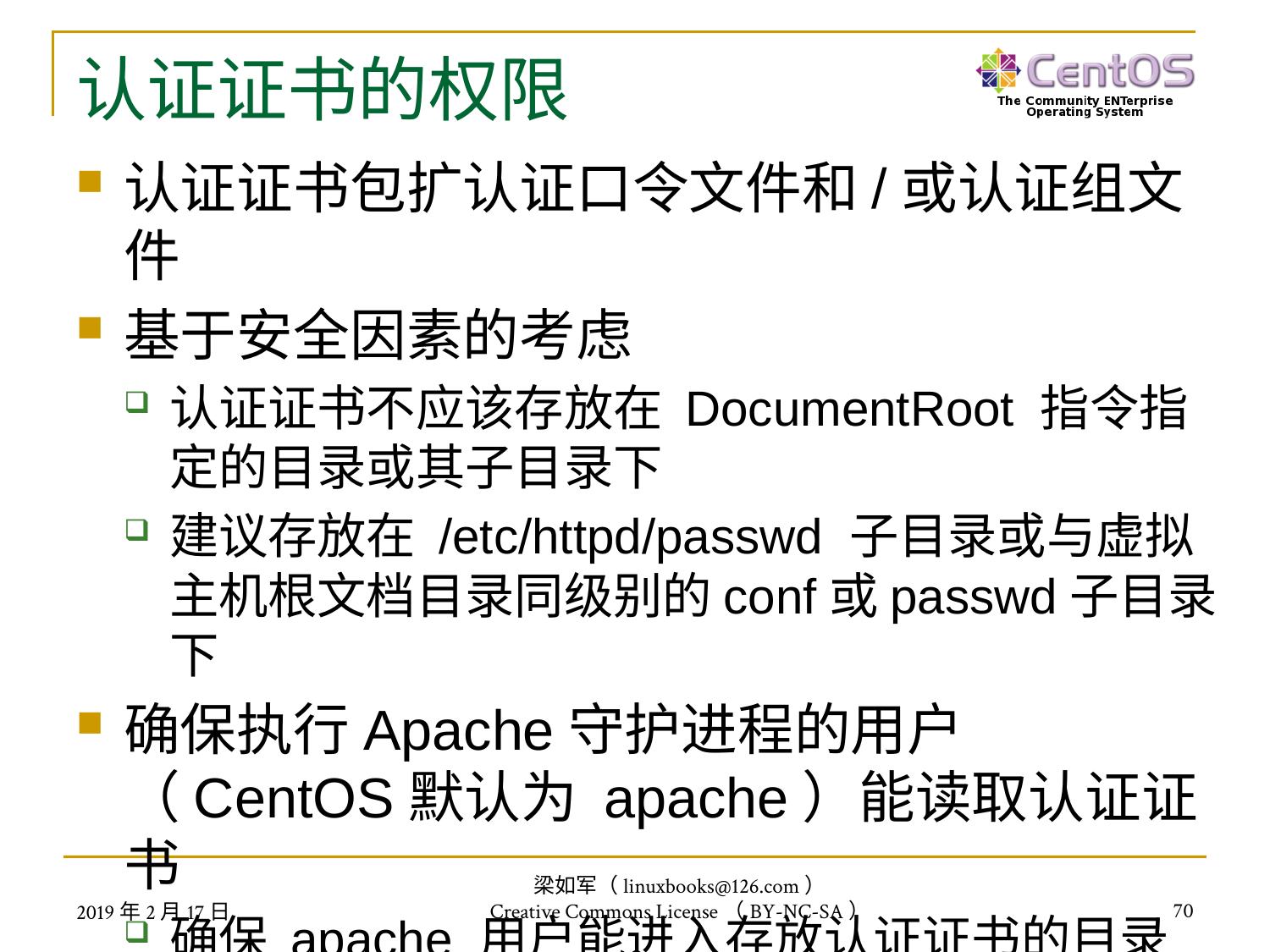

# 认证证书的权限
认证证书包扩认证口令文件和/或认证组文件
基于安全因素的考虑
认证证书不应该存放在 DocumentRoot 指令指定的目录或其子目录下
建议存放在 /etc/httpd/passwd 子目录或与虚拟主机根文档目录同级别的conf或passwd子目录下
确保执行Apache守护进程的用户（CentOS默认为 apache）能读取认证证书
确保 apache 用户能进入存放认证证书的目录
确保 apache 用户能读取认证证书文件

梁如军（linuxbooks@126.com）
Creative Commons License（BY-NC-SA）
2019年2月17日
70